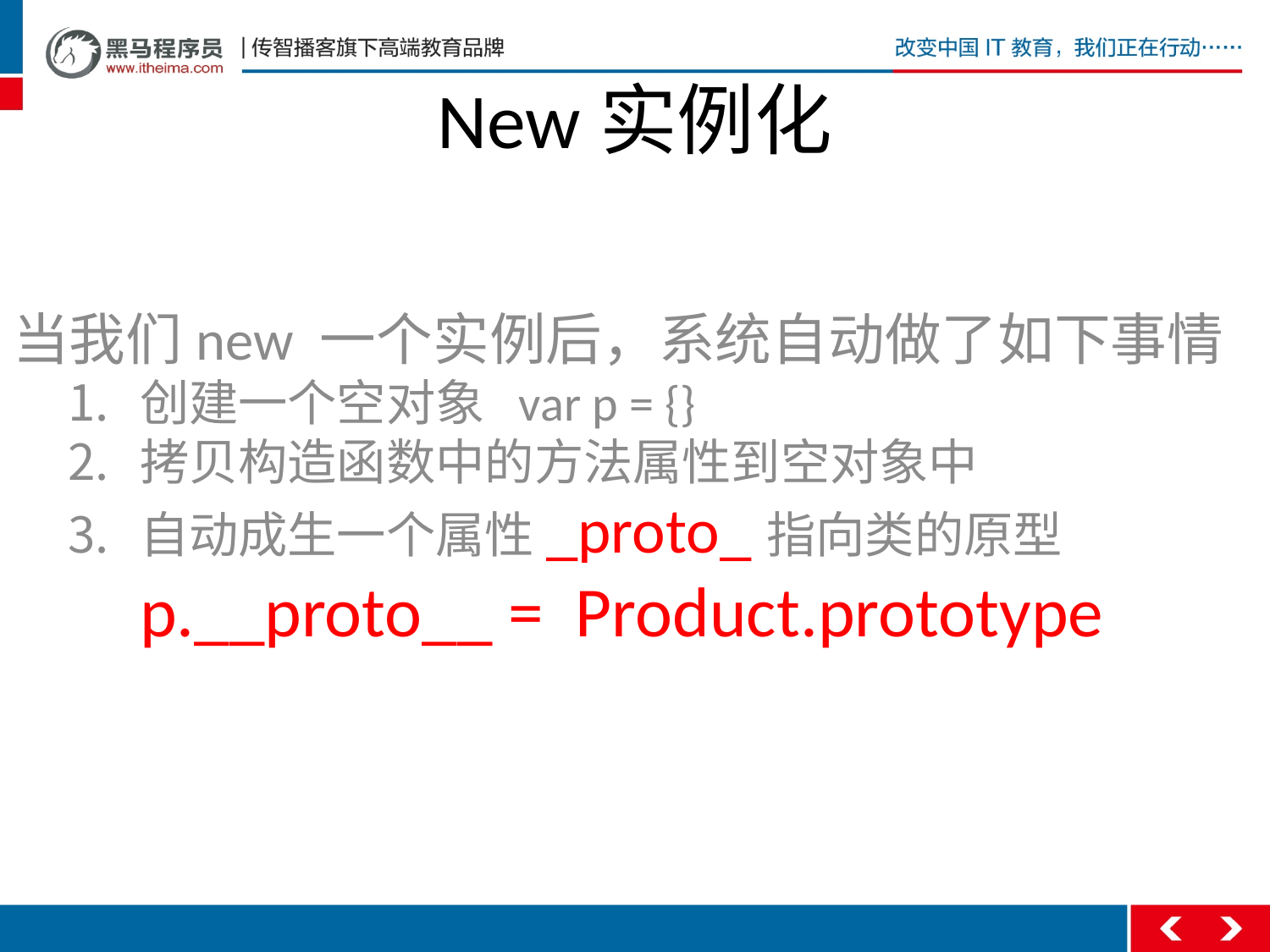

# New实例化

当我们new 一个实例后，系统自动做了如下事情
创建一个空对象  var p = {}
拷贝构造函数中的方法属性到空对象中
自动成生一个属性_proto_指向类的原型p.__proto__ =  Product.prototype